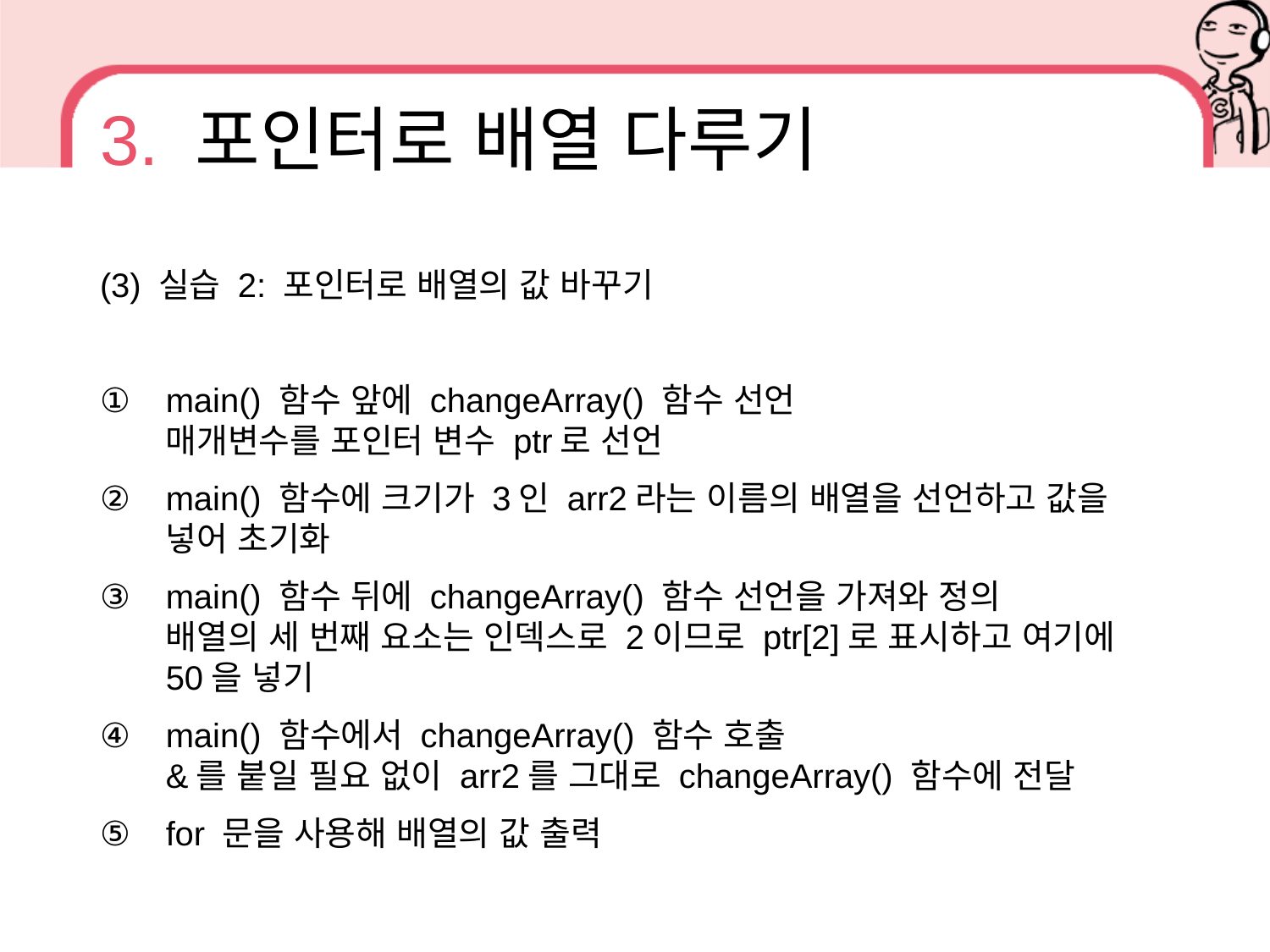

# 3. 포인터로 배열 다루기
(3) 실습 2: 포인터로 배열의 값 바꾸기

main() 함수 앞에 changeArray() 함수 선언
매개변수를 포인터 변수 ptr로 선언
main() 함수에 크기가 3인 arr2라는 이름의 배열을 선언하고 값을 넣어 초기화
main() 함수 뒤에 changeArray() 함수 선언을 가져와 정의
배열의 세 번째 요소는 인덱스로 2이므로 ptr[2]로 표시하고 여기에 50을 넣기
main() 함수에서 changeArray() 함수 호출
&를 붙일 필요 없이 arr2를 그대로 changeArray() 함수에 전달
for 문을 사용해 배열의 값 출력